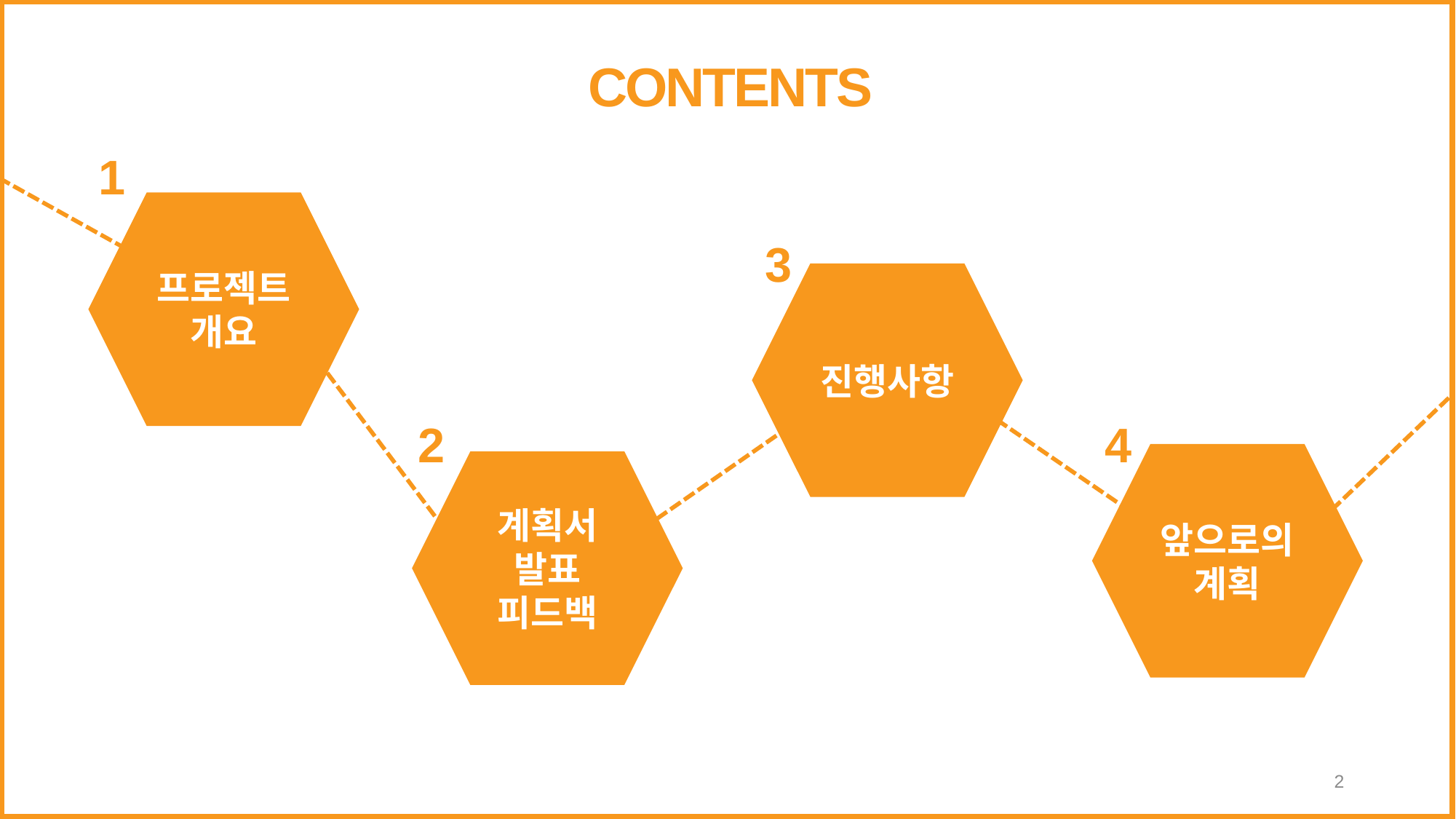

CONTENTS
1
프로젝트
개요
3
진행사항
2
계획서
발표
피드백
4
앞으로의
계획
2